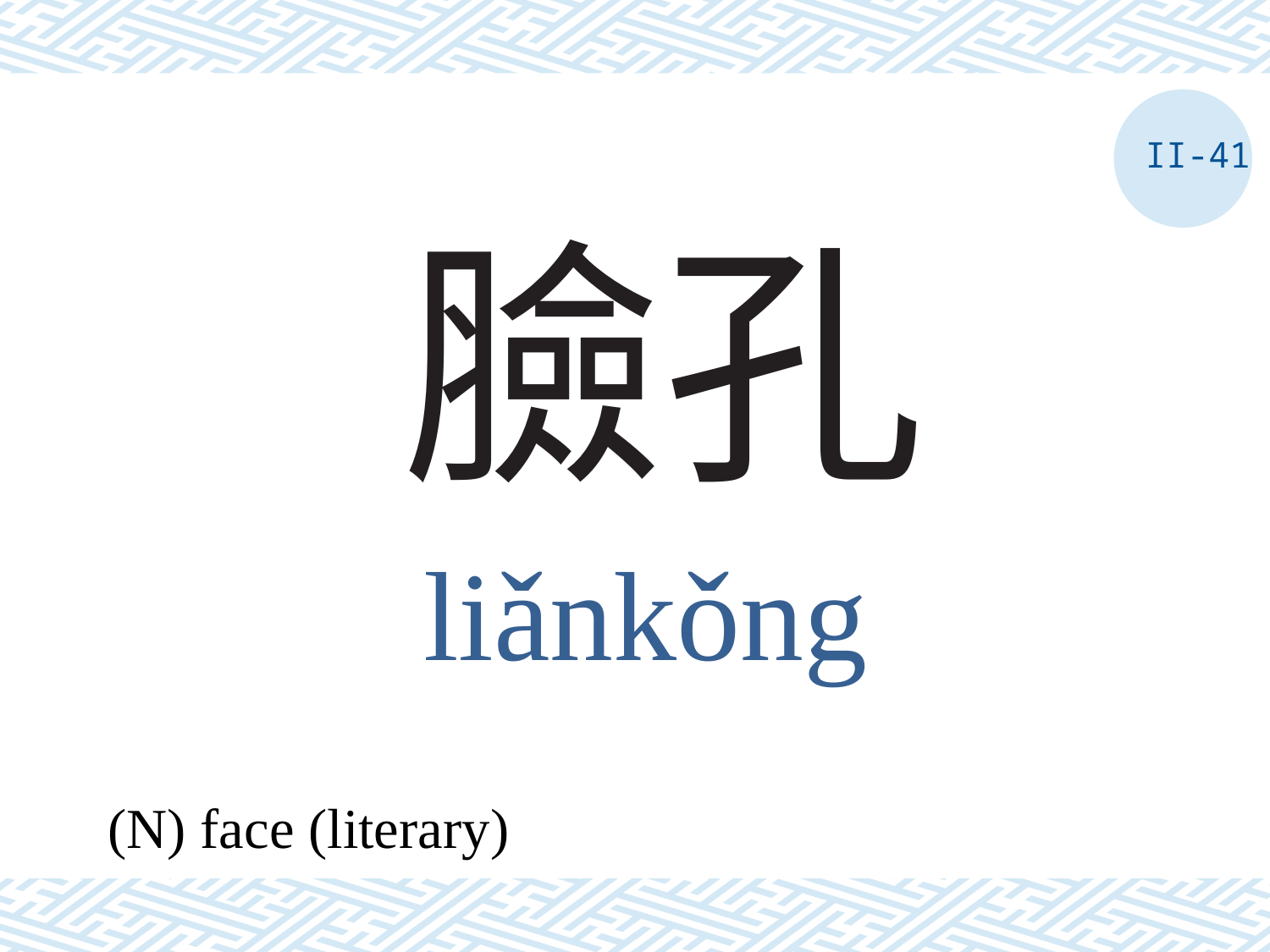

II-41

# 臉孔
liǎnkǒng
(N) face (literary)